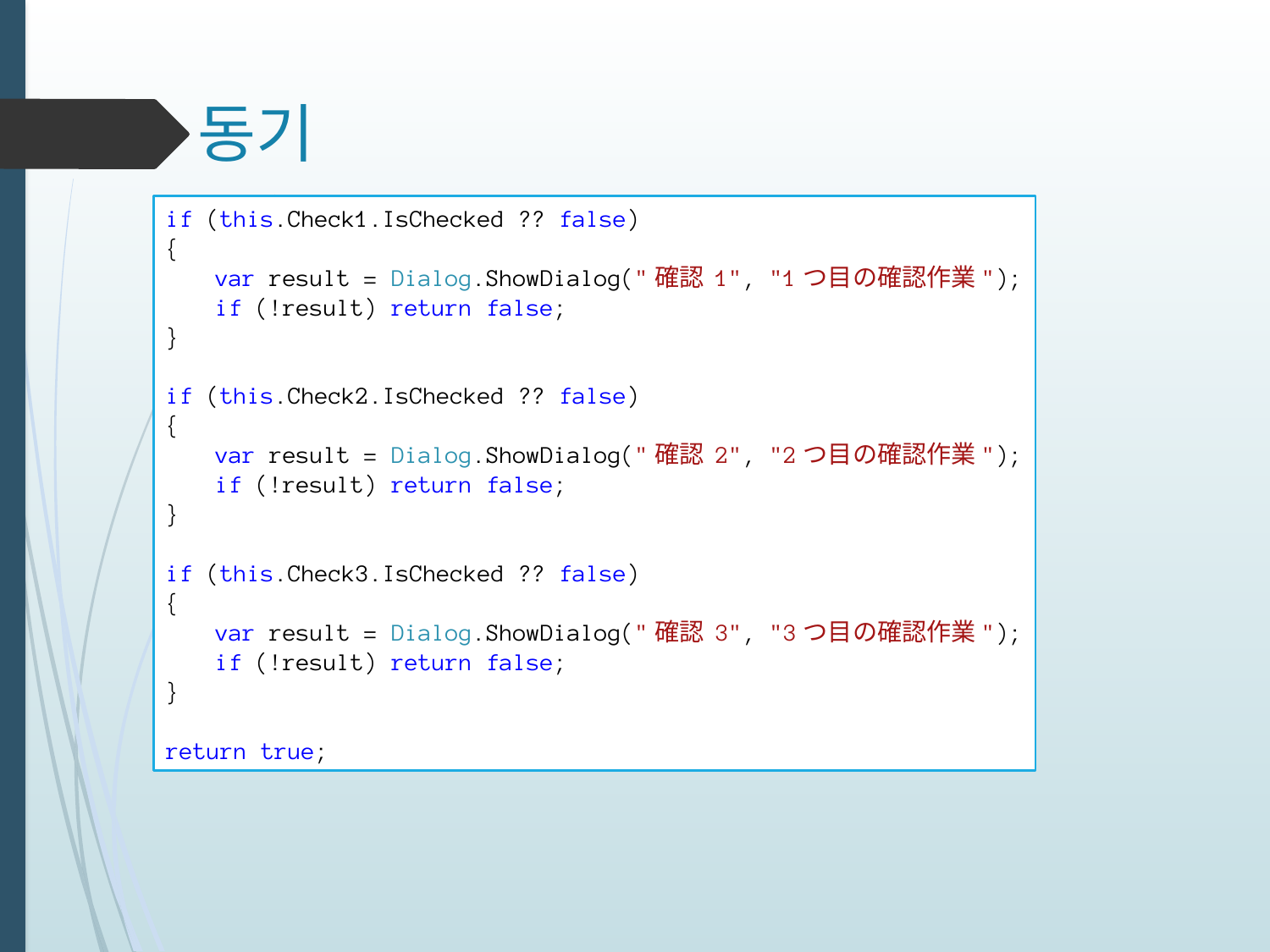

# 동기

if (this.Check1.IsChecked ?? false)
{
	var result = Dialog.ShowDialog("確認 1", "1つ目の確認作業");
	if (!result) return false;
}

if (this.Check2.IsChecked ?? false)
{
	var result = Dialog.ShowDialog("確認 2", "2つ目の確認作業");
	if (!result) return false;
}

if (this.Check3.IsChecked ?? false)
{
	var result = Dialog.ShowDialog("確認 3", "3つ目の確認作業");
	if (!result) return false;
}

return true;